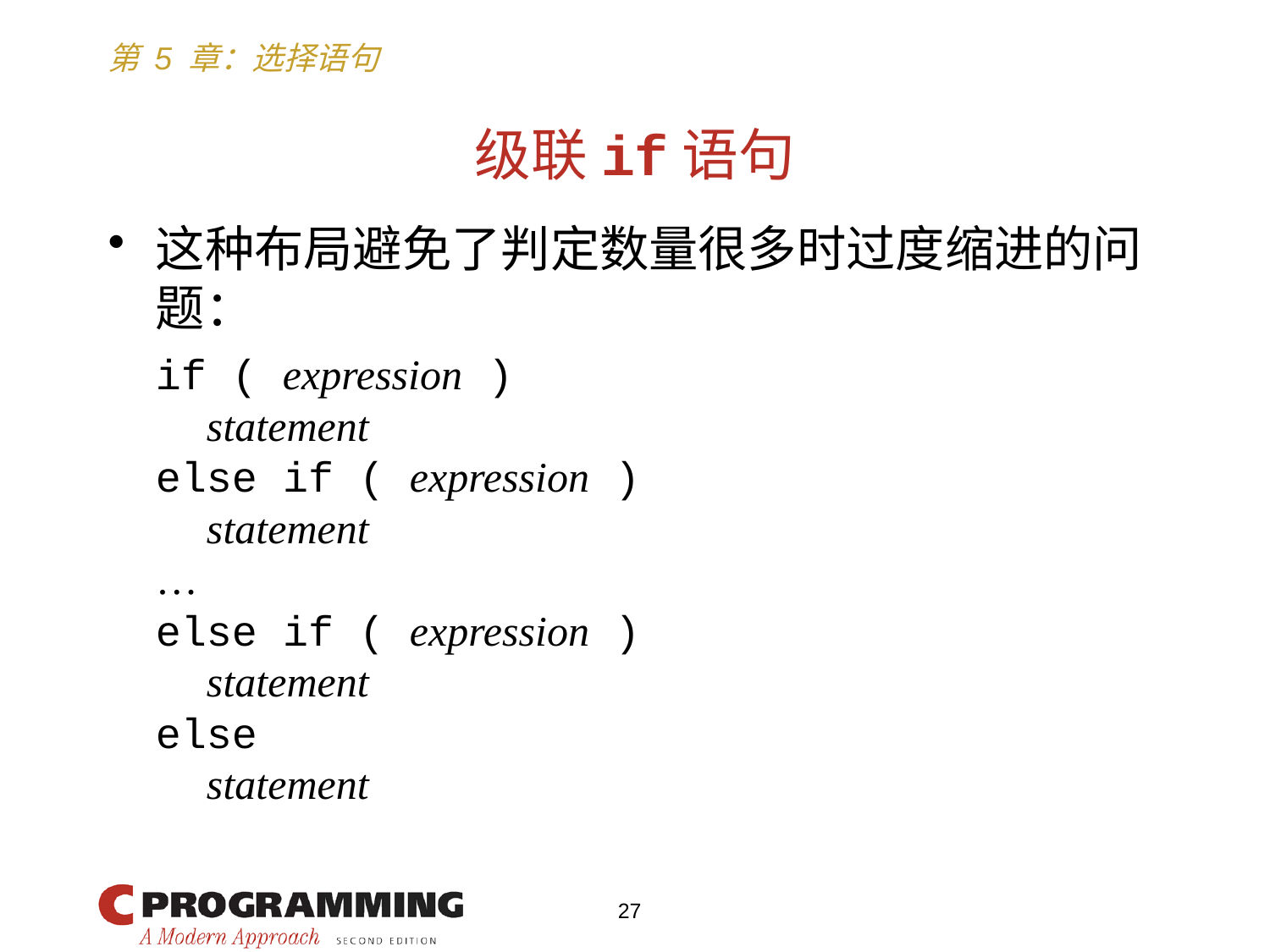

# 级联if语句
这种布局避免了判定数量很多时过度缩进的问题：
	if ( expression )
	  statement
	else if ( expression )
	  statement
	…
	else if ( expression )
	  statement
	else
	  statement
27